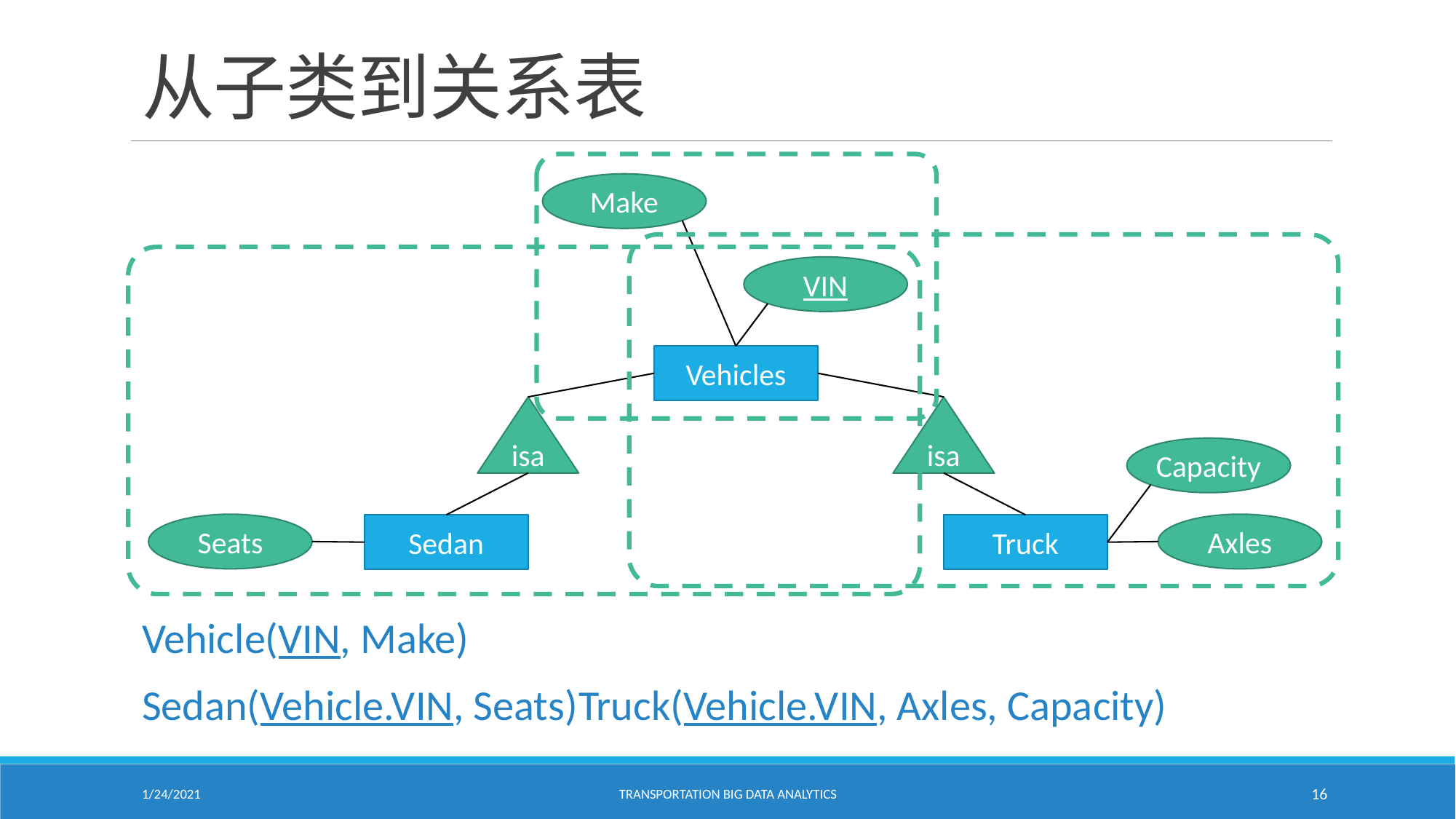

# 从子类到关系表

Make

VIN
Vehicles
isa
isa
Capacity
Seats
Axles
Sedan
Truck
Vehicle(VIN, Make)
Sedan(Vehicle.VIN, Seats)	Truck(Vehicle.VIN, Axles, Capacity)

1/24/2021
Transportation Big Data Analytics
16